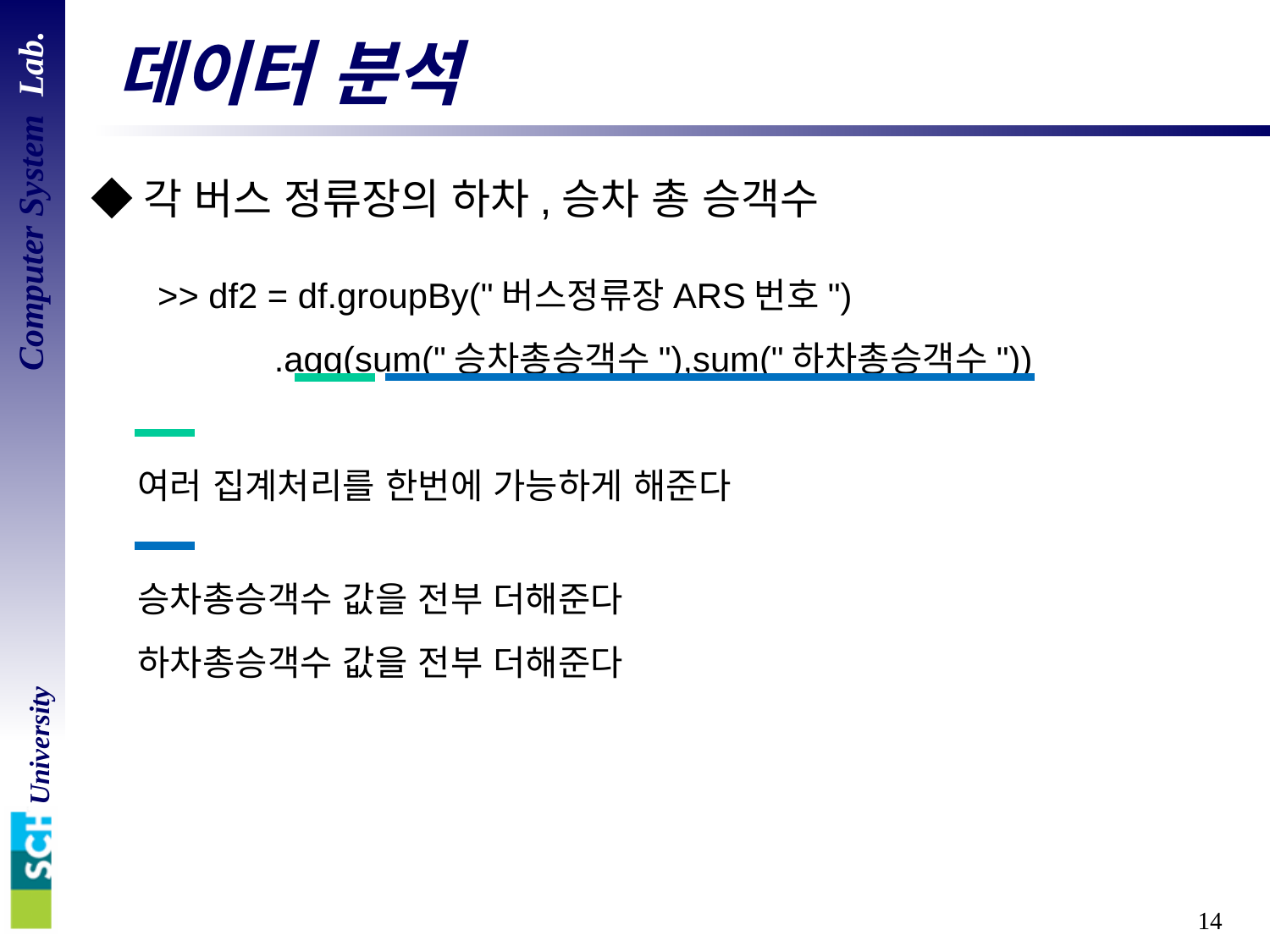

# 데이터 분석
◆각 버스 정류장의 하차,승차 총 승객수
>> df2 = df.groupBy("버스정류장ARS번호")
            .agg(sum("승차총승객수"),sum("하차총승객수"))
여러 집계처리를 한번에 가능하게 해준다
승차총승객수 값을 전부 더해준다
하차총승객수 값을 전부 더해준다